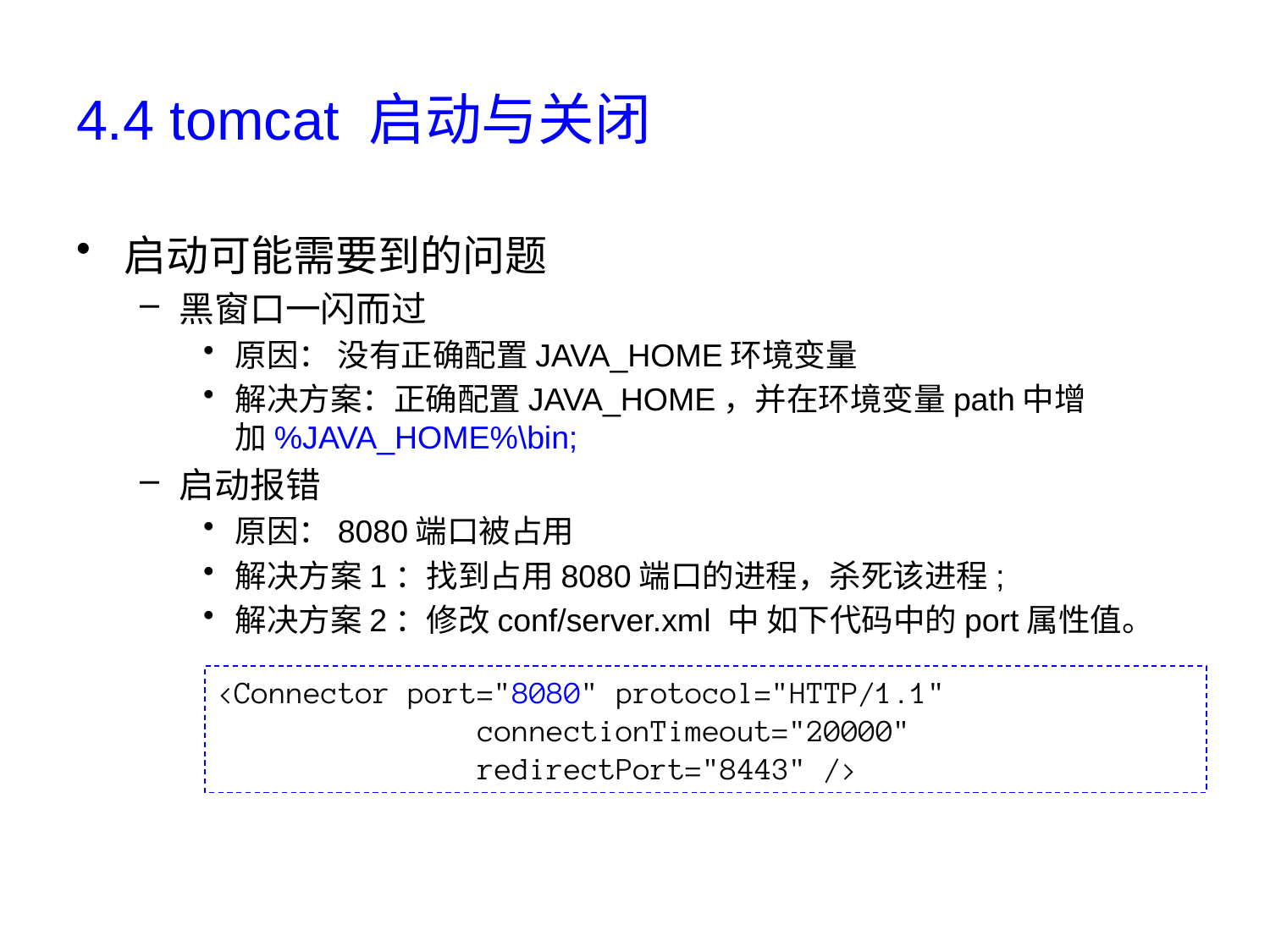

# 4.4 tomcat 启动与关闭
启动可能需要到的问题
黑窗口一闪而过
原因： 没有正确配置JAVA_HOME环境变量
解决方案：正确配置JAVA_HOME，并在环境变量path中增加%JAVA_HOME%\bin;
启动报错
原因：8080端口被占用
解决方案1：找到占用8080端口的进程，杀死该进程;
解决方案2：修改conf/server.xml 中 如下代码中的port属性值。
<Connector port="8080" protocol="HTTP/1.1"
               connectionTimeout="20000"
               redirectPort="8443" />